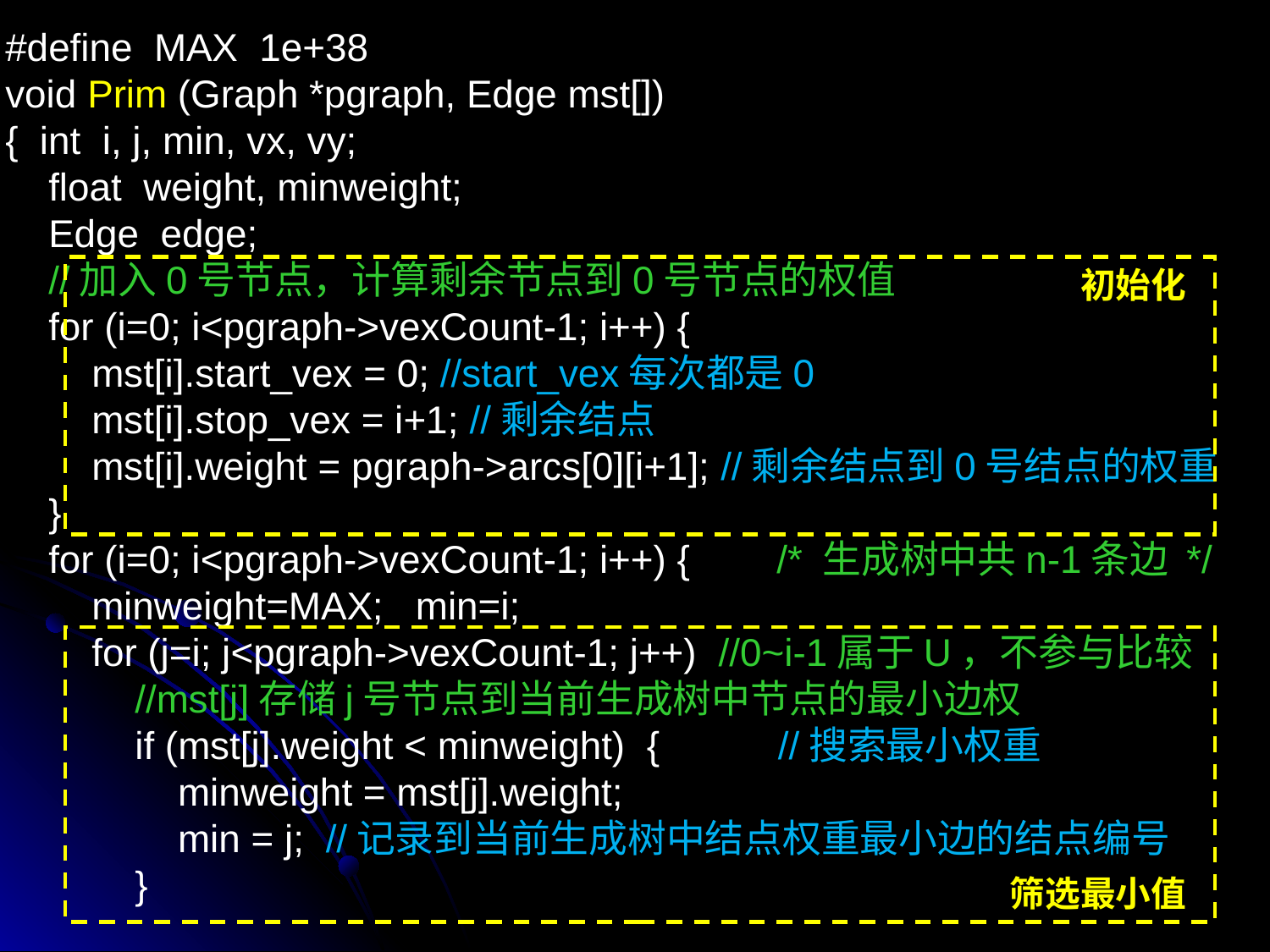

#define  MAX  1e+38
void Prim (Graph *pgraph, Edge mst[])
{  int  i, j, min, vx, vy;
    float  weight, minweight;
    Edge  edge;
    //加入0号节点，计算剩余节点到0号节点的权值
    for (i=0; i<pgraph->vexCount-1; i++) {
        mst[i].start_vex = 0; //start_vex每次都是0
        mst[i].stop_vex = i+1; //剩余结点
        mst[i].weight = pgraph->arcs[0][i+1]; //剩余结点到0号结点的权重
    }
    for (i=0; i<pgraph->vexCount-1; i++) {        /* 生成树中共n-1条边 */
        minweight=MAX;   min=i;
        for (j=i; j<pgraph->vexCount-1; j++)  //0~i-1属于U，不参与比较
            //mst[j]存储j号节点到当前生成树中节点的最小边权
            if (mst[j].weight < minweight)  {	 //搜索最小权重
                minweight = mst[j].weight;
                min = j;  //记录到当前生成树中结点权重最小边的结点编号
            }
初始化

筛选最小值